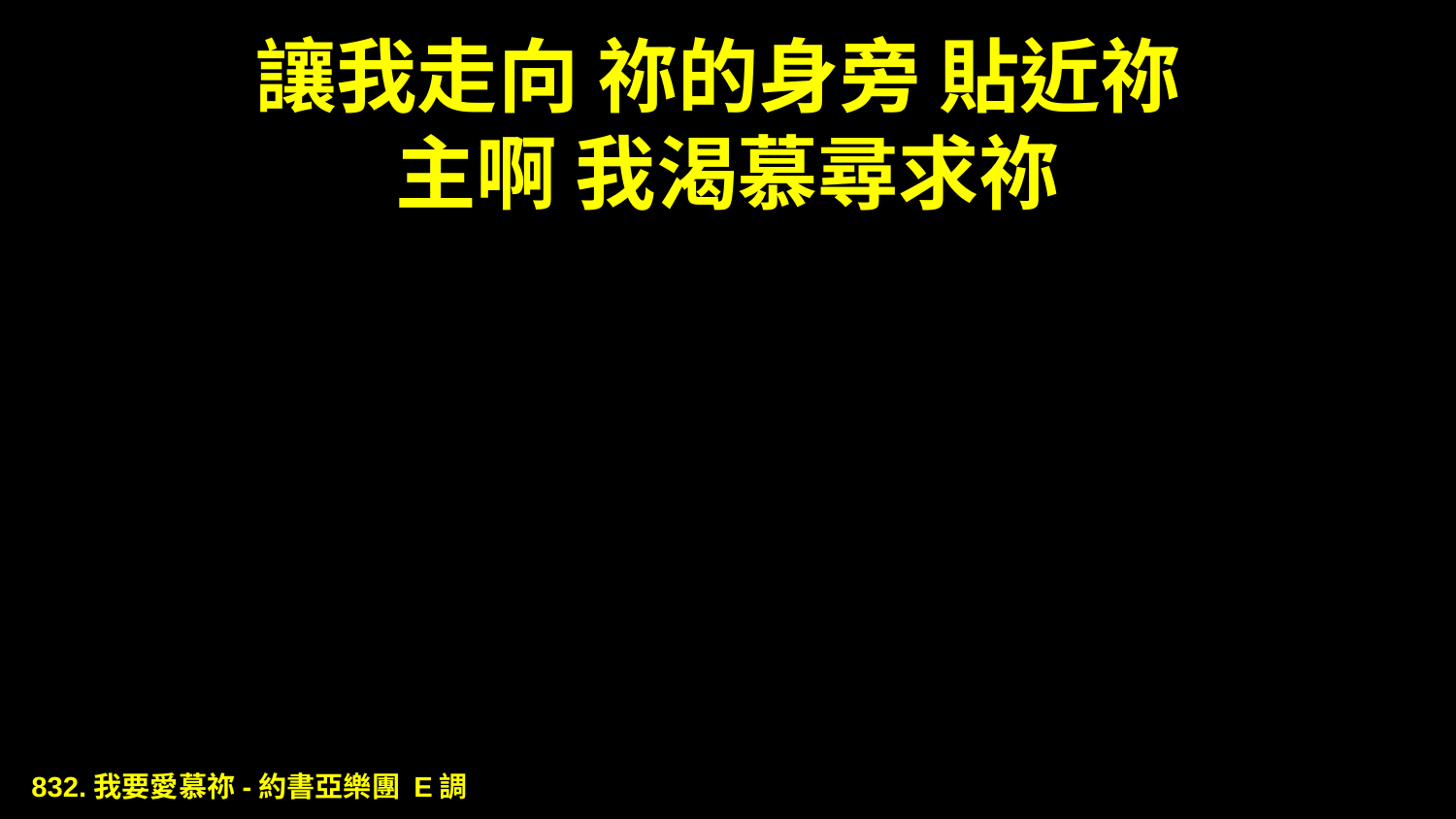

# 讓我走向 祢的身旁 貼近祢 主啊 我渴慕尋求祢
832.我要愛慕祢-約書亞樂團 E調